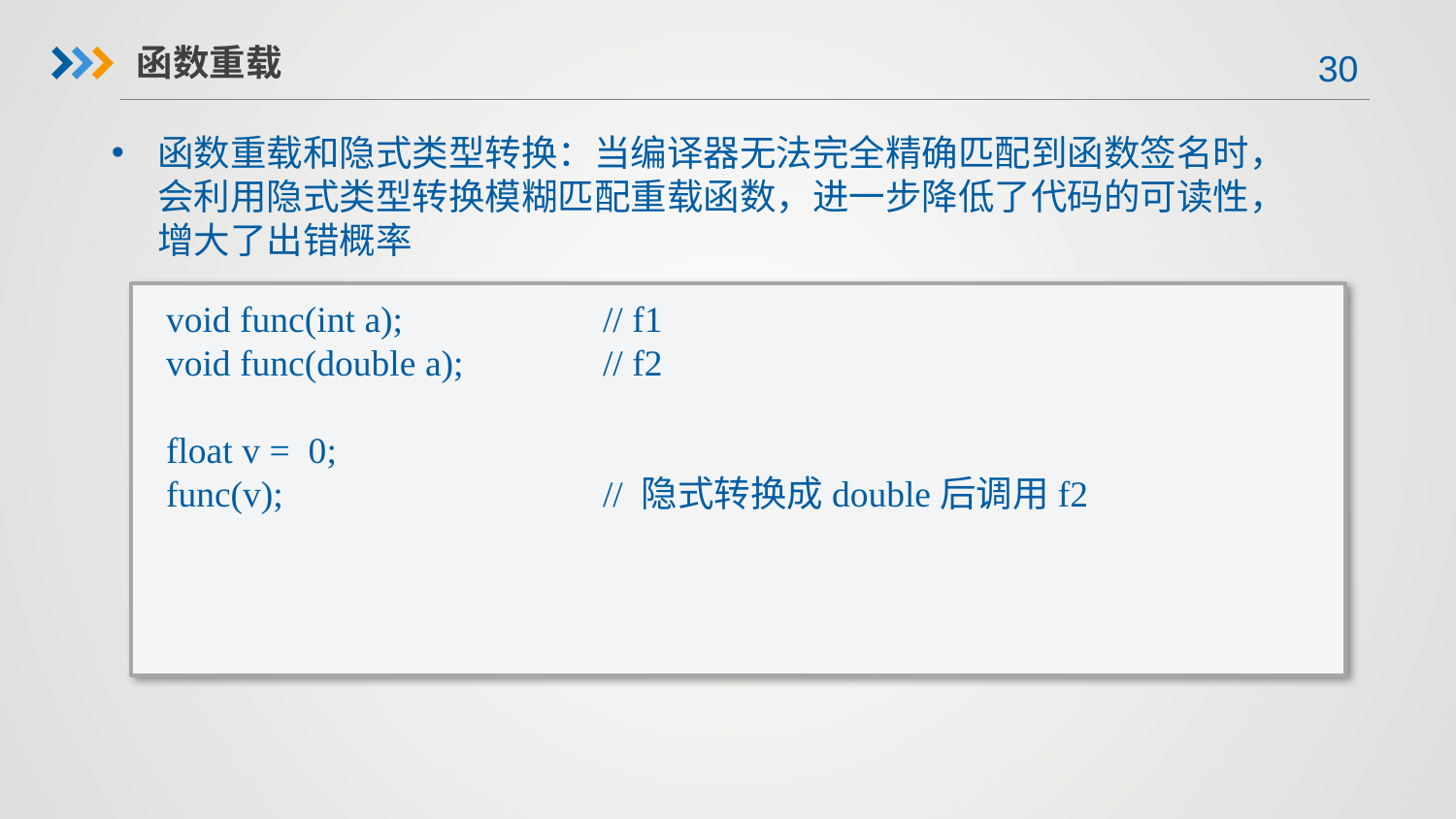

函数重载
函数重载和隐式类型转换：当编译器无法完全精确匹配到函数签名时，会利用隐式类型转换模糊匹配重载函数，进一步降低了代码的可读性，增大了出错概率

void func(int a);		// f1
void func(double a);	// f2

float v =  0;
func(v);			// 隐式转换成double后调用f2